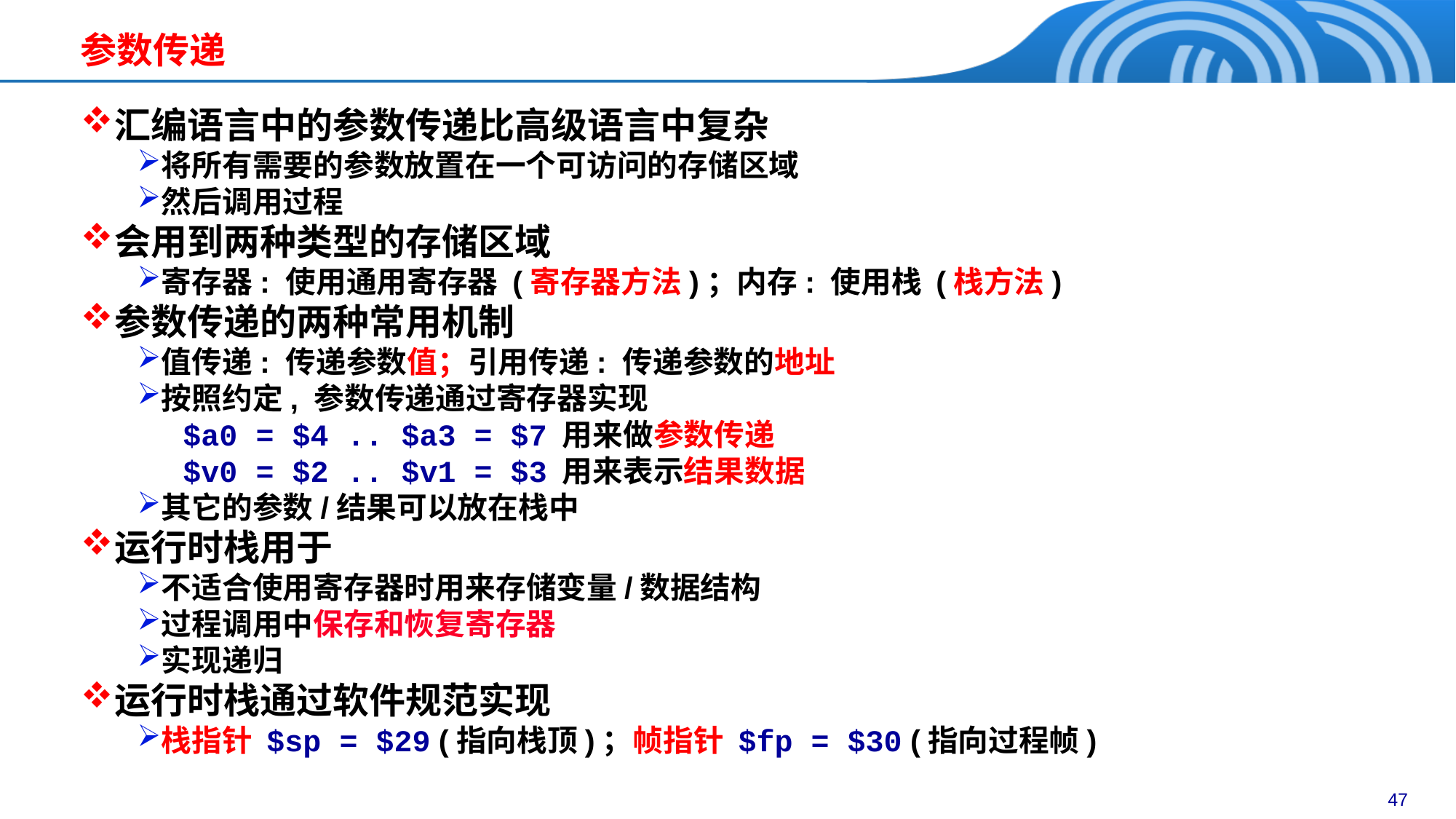

参数传递
汇编语言中的参数传递比高级语言中复杂
将所有需要的参数放置在一个可访问的存储区域
然后调用过程
会用到两种类型的存储区域
寄存器: 使用通用寄存器 (寄存器方法)；内存: 使用栈 (栈方法)
参数传递的两种常用机制
值传递: 传递参数值；引用传递: 传递参数的地址
按照约定, 参数传递通过寄存器实现
$a0 = $4 .. $a3 = $7 用来做参数传递
$v0 = $2 .. $v1 = $3 用来表示结果数据
其它的参数/结果可以放在栈中
运行时栈用于
不适合使用寄存器时用来存储变量/数据结构
过程调用中保存和恢复寄存器
实现递归
运行时栈通过软件规范实现
栈指针 $sp = $29 (指向栈顶)；帧指针 $fp = $30 (指向过程帧)